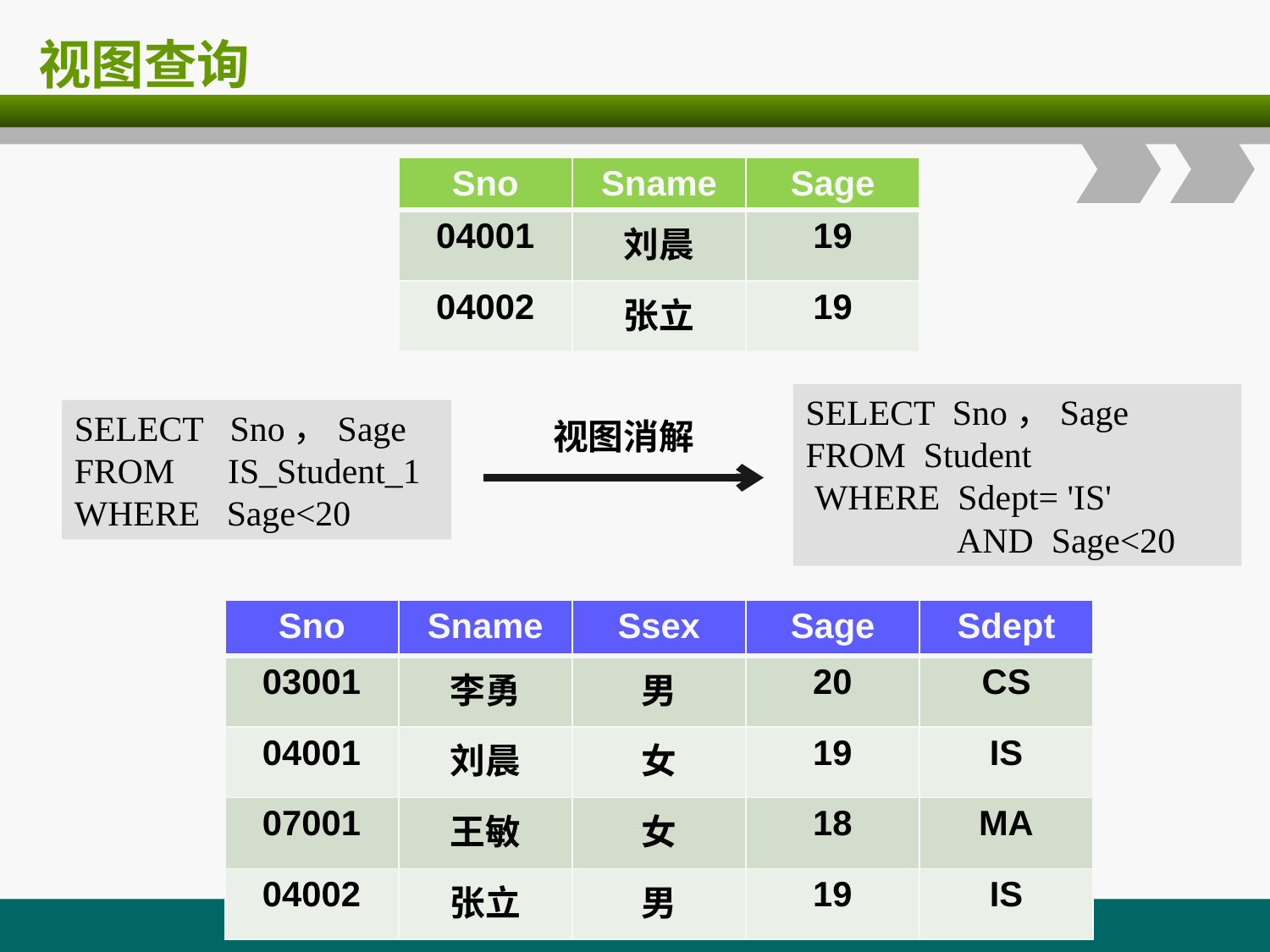

# 视图查询
| Sno | Sname | Sage |
| --- | --- | --- |
| 04001 | 刘晨 | 19 |
| 04002 | 张立 | 19 |
SELECT  Sno，Sage
FROM  Student
 WHERE  Sdept= 'IS'
                 AND  Sage<20
SELECT   Sno，Sage
FROM      IS_Student_1
WHERE   Sage<20
视图消解
| Sno | Sname | Ssex | Sage | Sdept |
| --- | --- | --- | --- | --- |
| 03001 | 李勇 | 男 | 20 | CS |
| 04001 | 刘晨 | 女 | 19 | IS |
| 07001 | 王敏 | 女 | 18 | MA |
| 04002 | 张立 | 男 | 19 | IS |